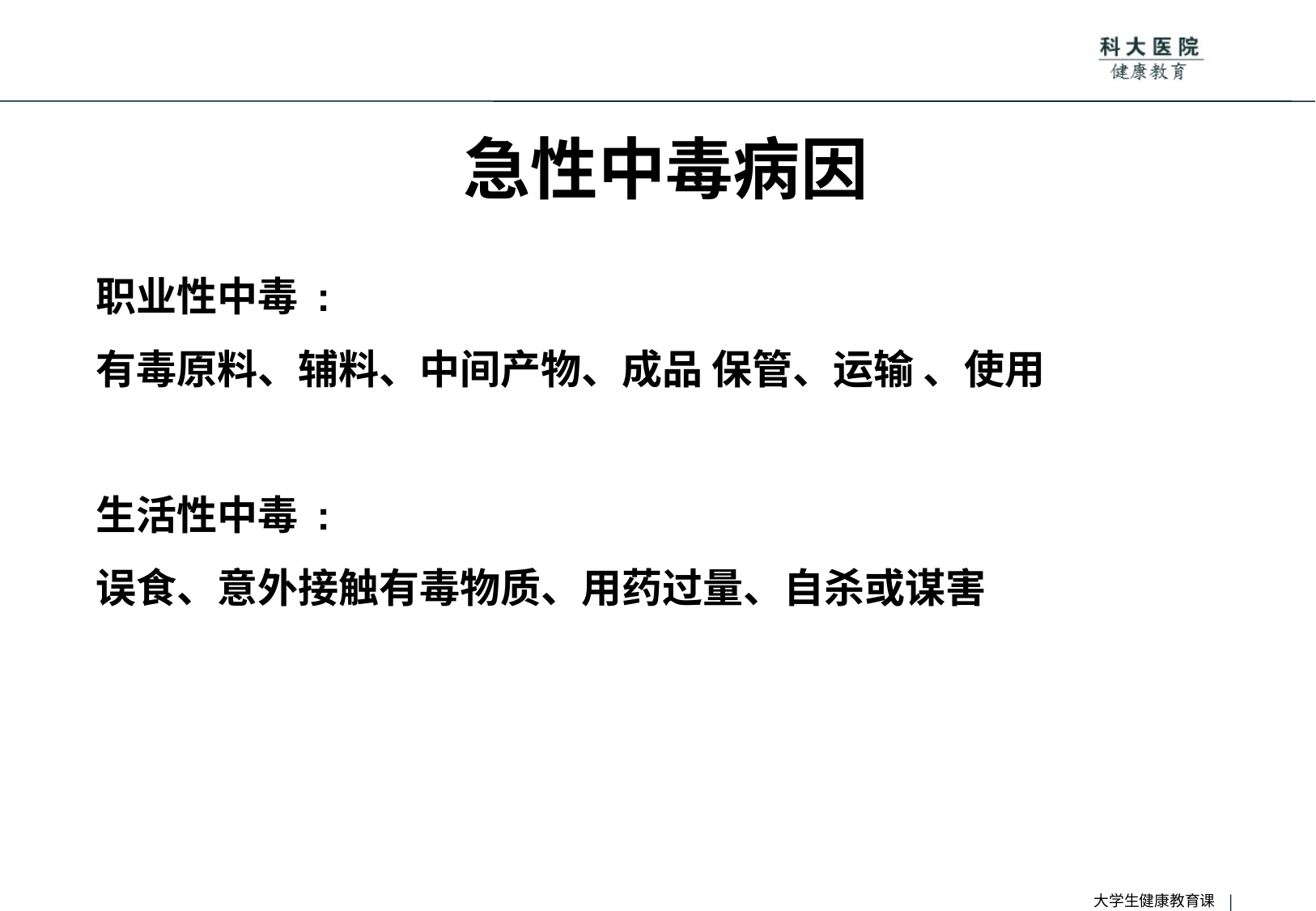

# 急性中毒病因
职业性中毒 :
有毒原料、辅料、中间产物、成品 保管、运输 、使用

生活性中毒 :
误食、意外接触有毒物质、用药过量、自杀或谋害

大学生健康教育课
3